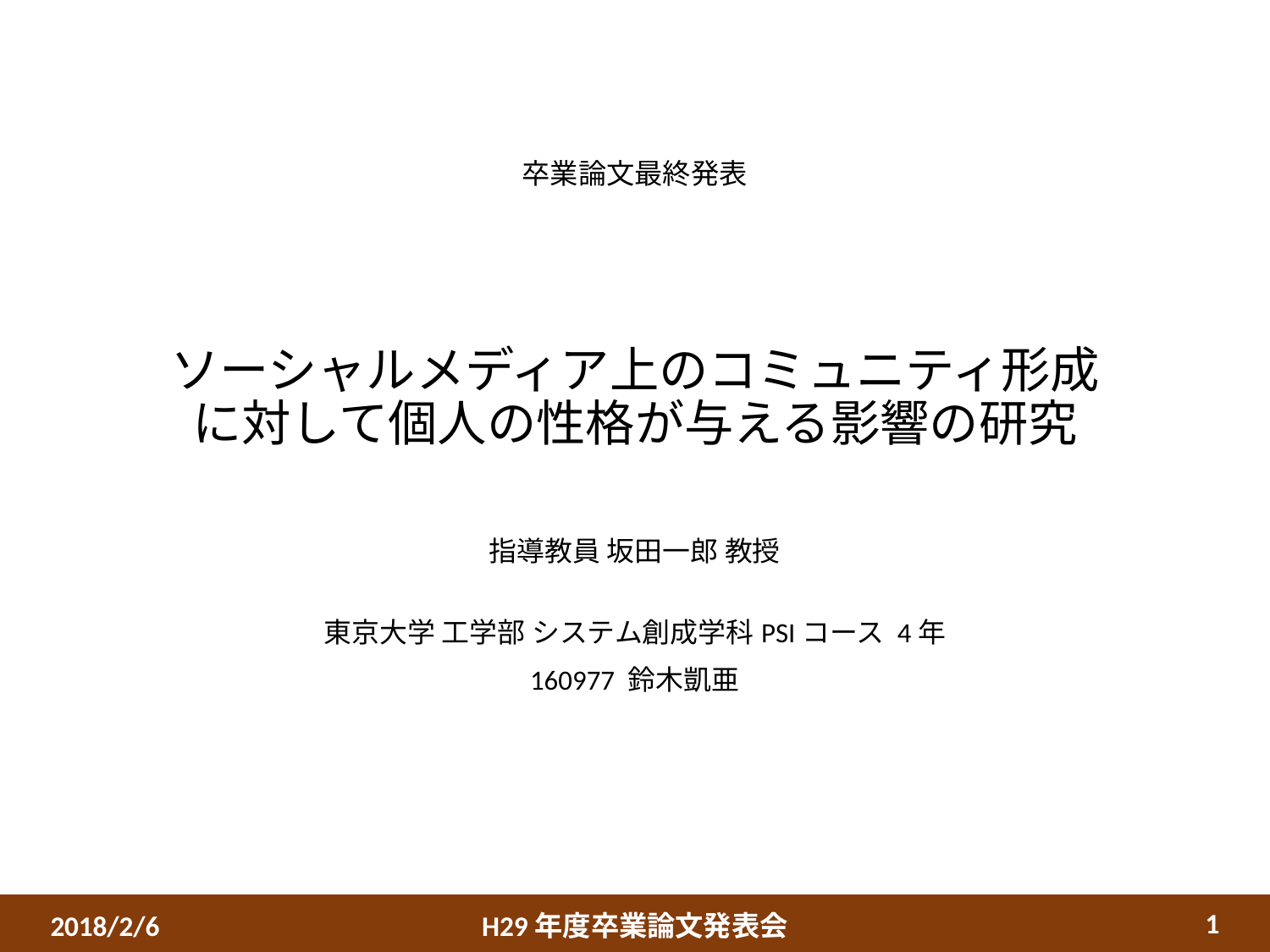

卒業論文最終発表
# ソーシャルメディア上のコミュニティ形成に対して個人の性格が与える影響の研究
指導教員 坂田一郎 教授
東京大学 工学部 システム創成学科PSIコース 4年
160977 鈴木凱亜
1
H29年度卒業論文発表会
2018/2/6